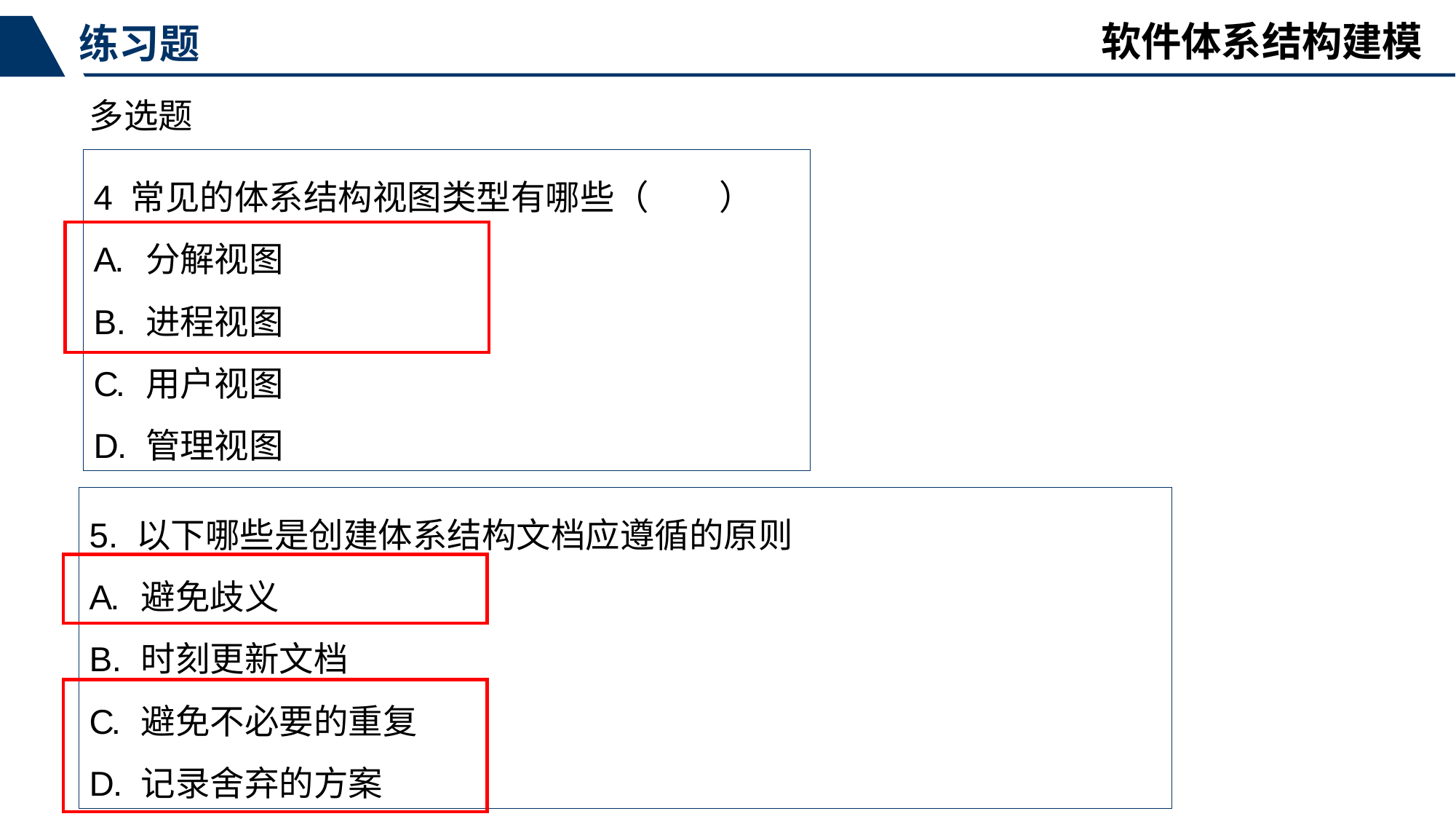

软件体系结构建模

练习题
多选题

4 常见的体系结构视图类型有哪些（         ）
分解视图
进程视图
用户视图
管理视图

5. 以下哪些是创建体系结构文档应遵循的原则
避免歧义
时刻更新文档
避免不必要的重复
记录舍弃的方案